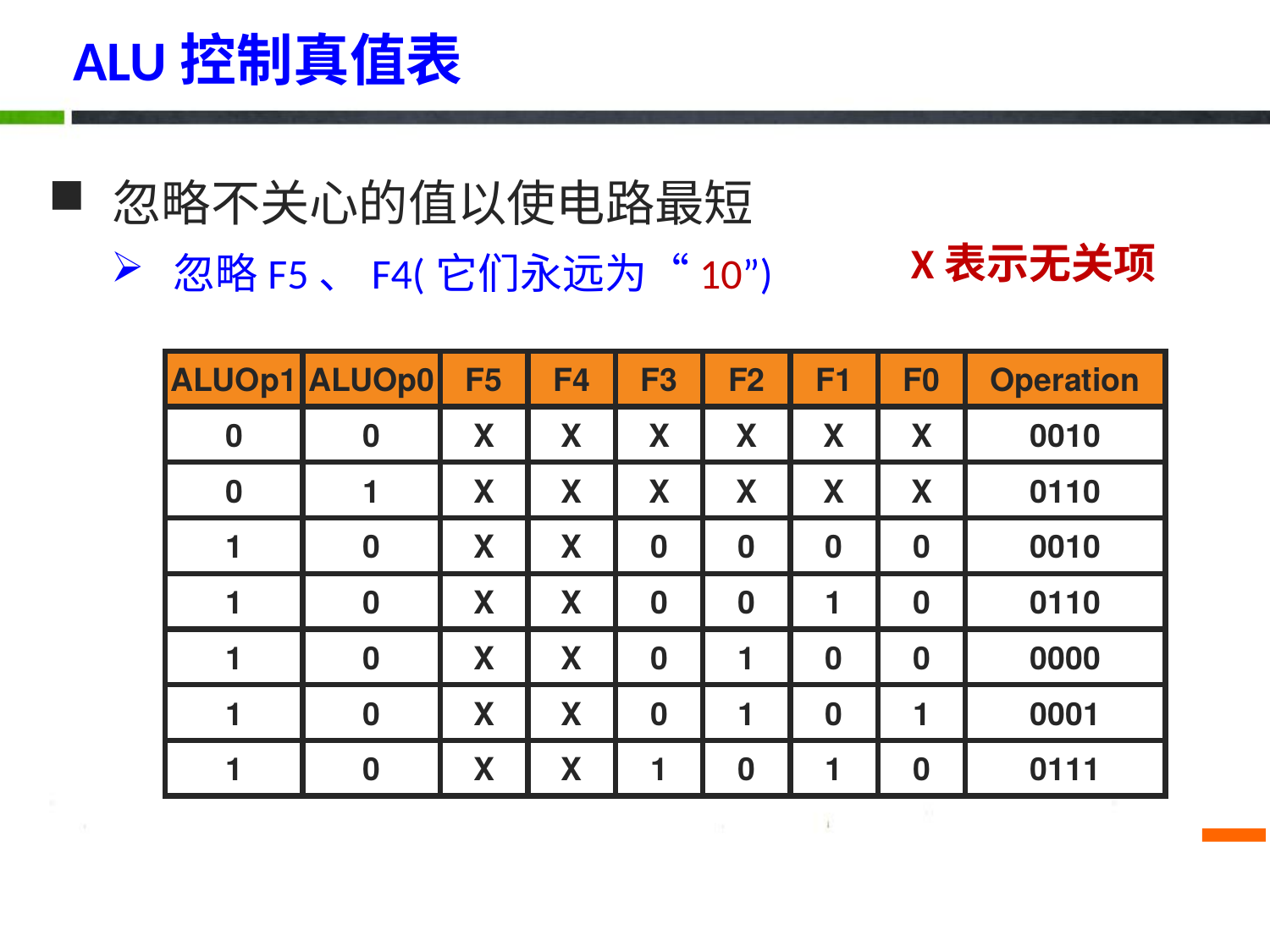

ALU控制真值表
忽略不关心的值以使电路最短
忽略F5、F4(它们永远为“10”)
X表示无关项
ALUOp1
ALUOp0
F5
F4
F3
F2
F1
F0
Operation
0
0
X
X
X
X
X
X
0010
0
1
X
X
X
X
X
X
0110
1
0
X
X
0
0
0
0
0010
1
0
X
X
0
0
1
0
0110
1
0
X
X
0
1
0
0
0000
1
0
X
X
0
1
0
1
0001
1
0
X
X
1
0
1
0
0111